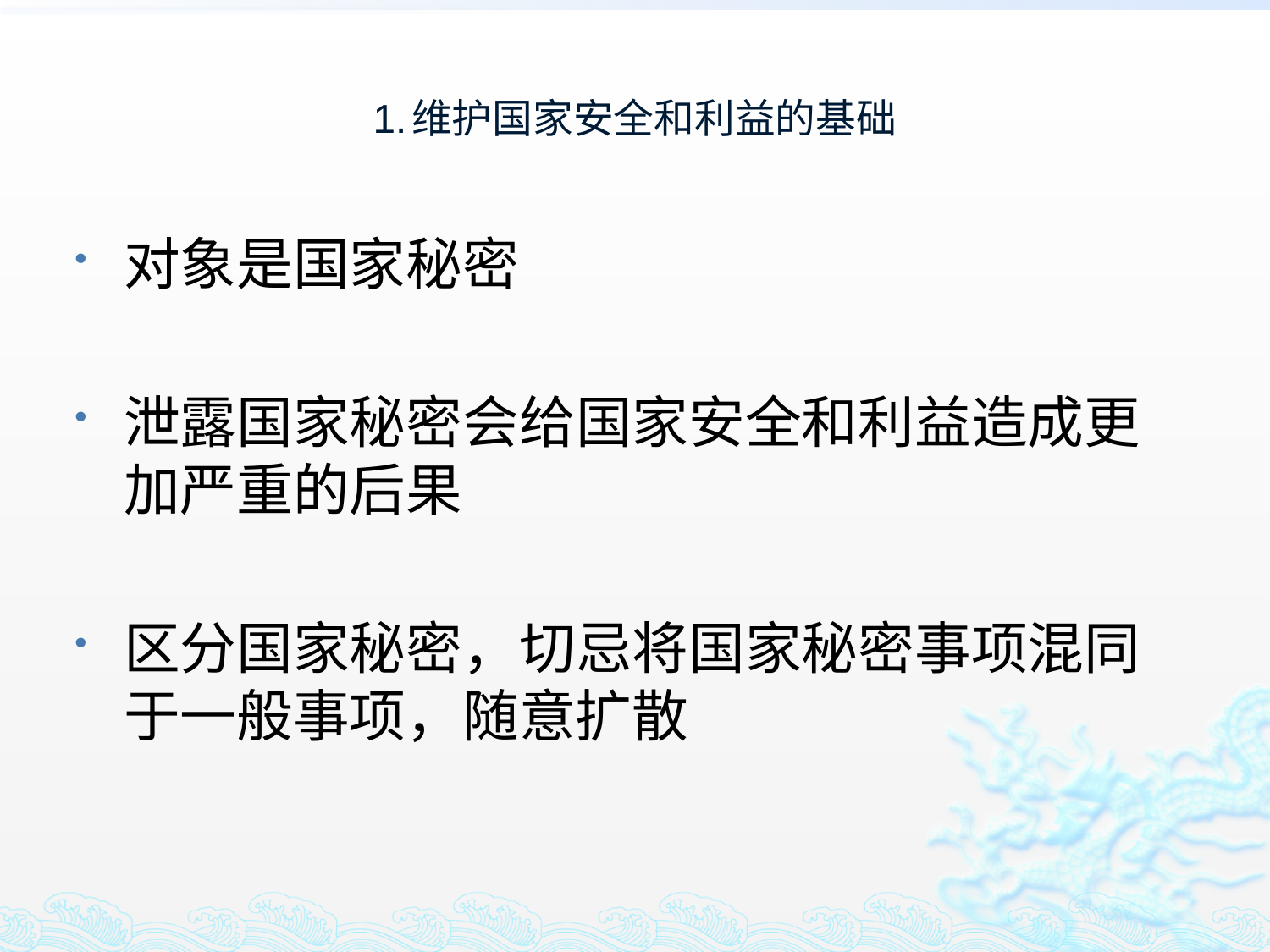

# 1.维护国家安全和利益的基础
对象是国家秘密

泄露国家秘密会给国家安全和利益造成更加严重的后果

区分国家秘密，切忌将国家秘密事项混同于一般事项，随意扩散